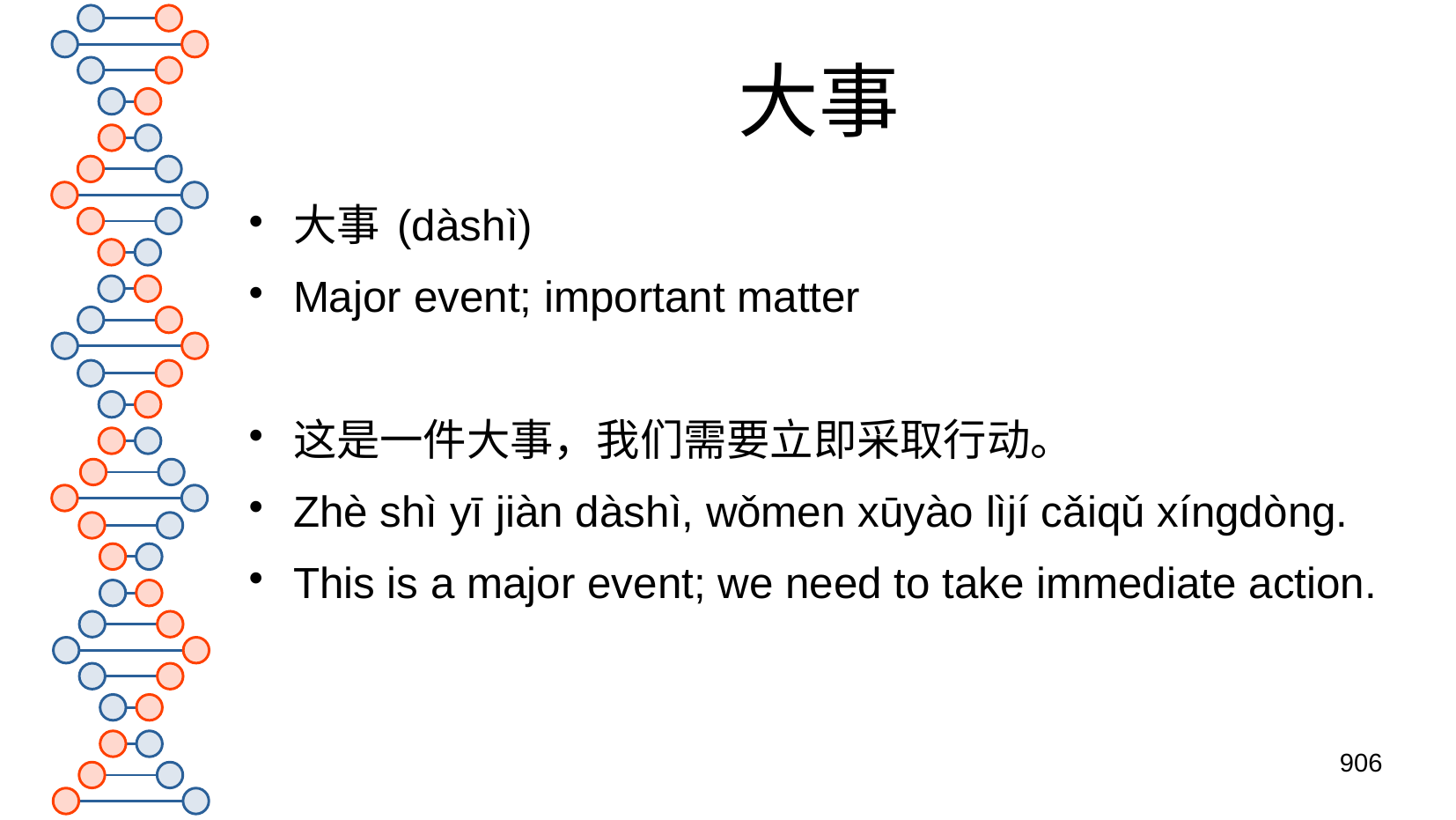

# 大事
大事 (dàshì)
Major event; important matter

这是一件大事，我们需要立即采取行动。
Zhè shì yī jiàn dàshì, wǒmen xūyào lìjí cǎiqǔ xíngdòng.
This is a major event; we need to take immediate action.

906